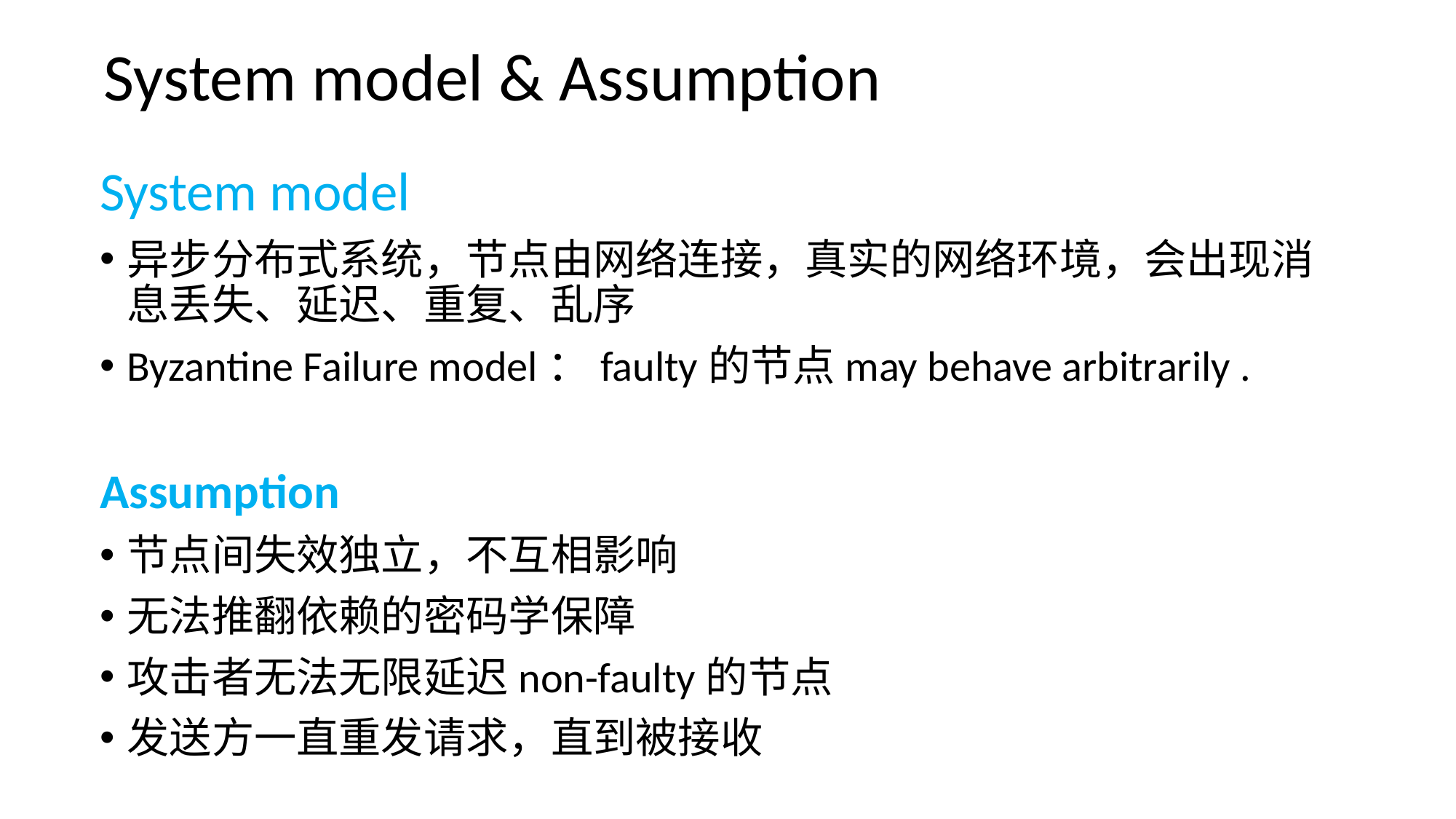

# System model & Assumption
System model
异步分布式系统，节点由网络连接，真实的网络环境，会出现消息丢失、延迟、重复、乱序
Byzantine Failure model：faulty的节点may behave arbitrarily .

Assumption
节点间失效独立，不互相影响
无法推翻依赖的密码学保障
攻击者无法无限延迟non-faulty的节点
发送方一直重发请求，直到被接收